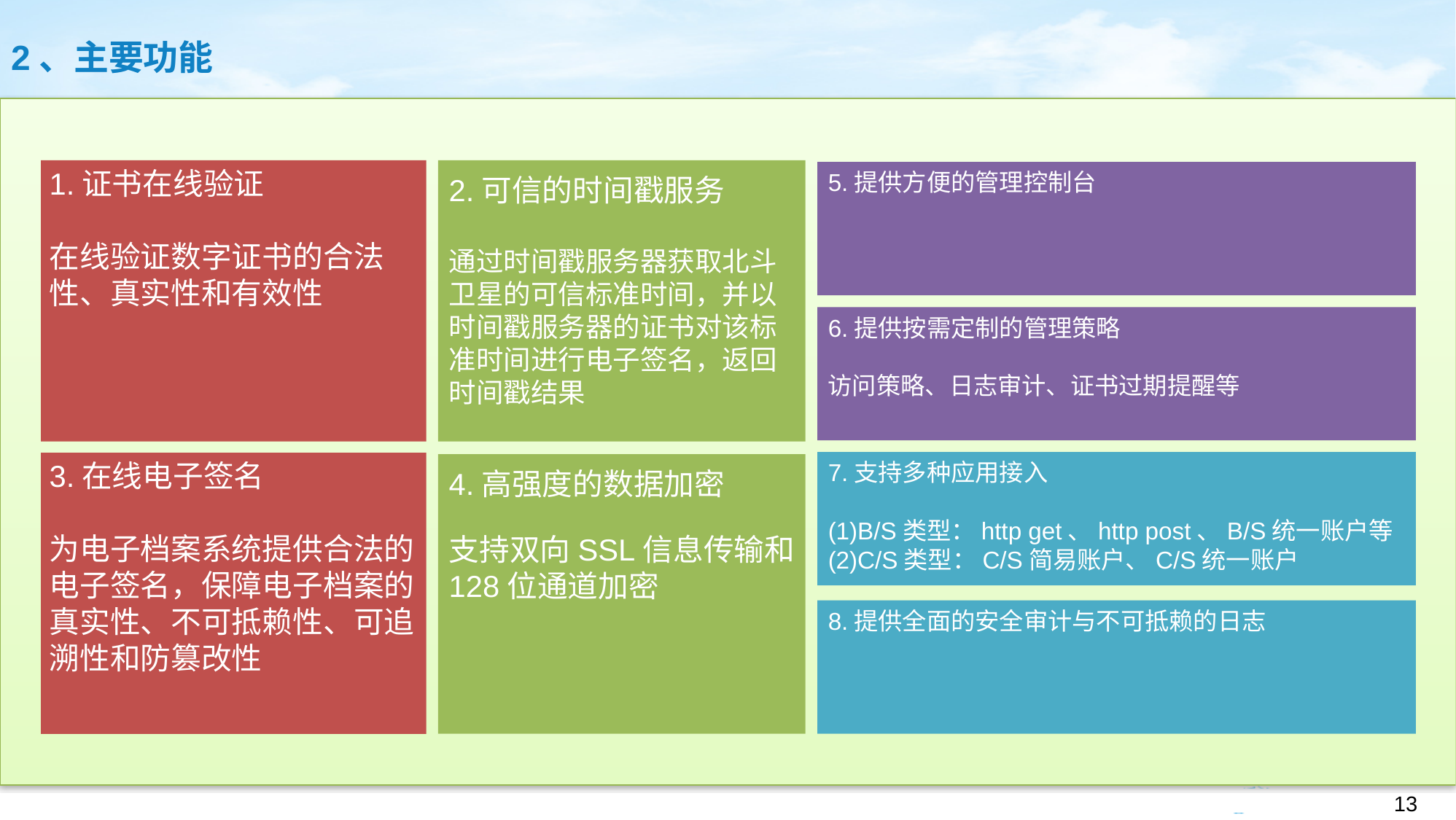

2、主要功能

1.证书在线验证

在线验证数字证书的合法性、真实性和有效性
2.可信的时间戳服务

通过时间戳服务器获取北斗卫星的可信标准时间，并以时间戳服务器的证书对该标准时间进行电子签名，返回时间戳结果
5.提供方便的管理控制台
6.提供按需定制的管理策略

访问策略、日志审计、证书过期提醒等
7.支持多种应用接入

(1)B/S类型：http get、http post、B/S统一账户等
(2)C/S类型：C/S简易账户、C/S统一账户
3.在线电子签名

为电子档案系统提供合法的电子签名，保障电子档案的真实性、不可抵赖性、可追溯性和防篡改性

4.高强度的数据加密

支持双向SSL信息传输和128位通道加密
8.提供全面的安全审计与不可抵赖的日志
13